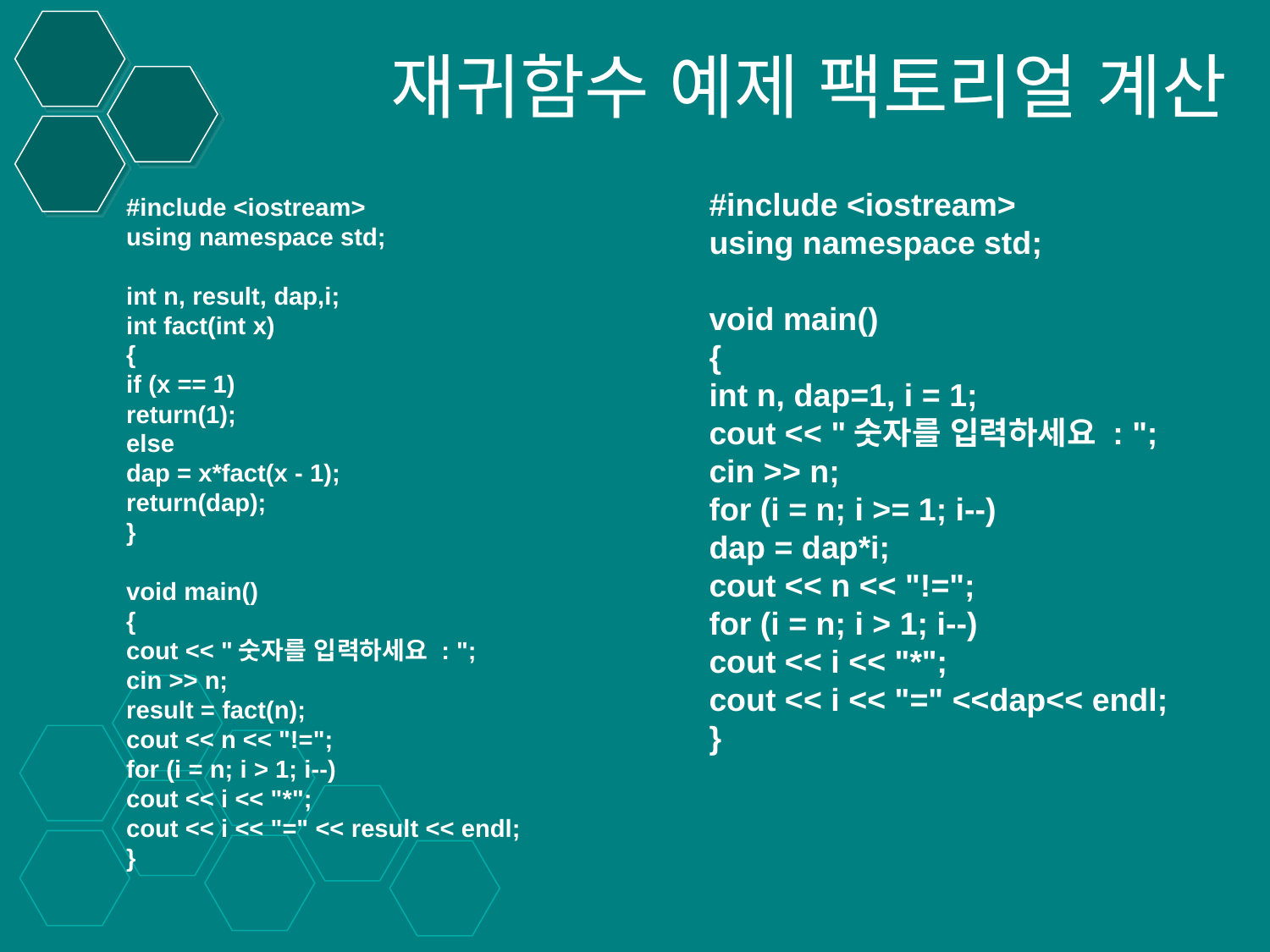

재귀함수 예제 팩토리얼 계산
#include <iostream>
using namespace std;

void main()
{
int n, dap=1, i = 1;
cout << "숫자를 입력하세요 : ";
cin >> n;
for (i = n; i >= 1; i--)
dap = dap*i;
cout << n << "!=";
for (i = n; i > 1; i--)
cout << i << "*";
cout << i << "=" <<dap<< endl;
}
#include <iostream>
using namespace std;

int n, result, dap,i;
int fact(int x)
{
if (x == 1)
return(1);
else
dap = x*fact(x - 1);
return(dap);
}

void main()
{
cout << "숫자를 입력하세요 : ";
cin >> n;
result = fact(n);
cout << n << "!=";
for (i = n; i > 1; i--)
cout << i << "*";
cout << i << "=" << result << endl;
}